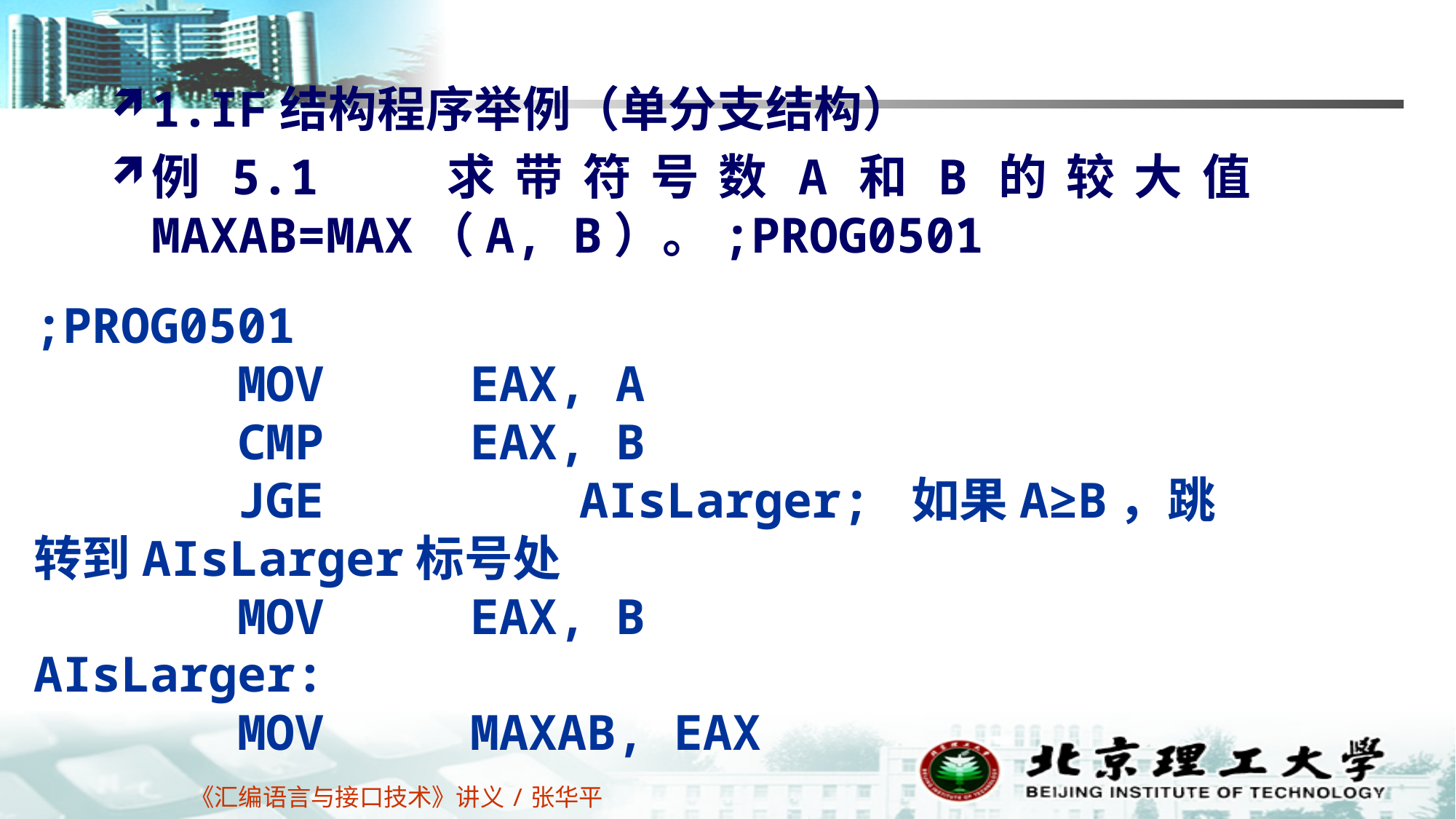

1.IF结构程序举例（单分支结构）
例5.1  求带符号数A和B的较大值MAXAB=MAX（A, B）。;PROG0501

;PROG0501
       MOV   	EAX, A
       CMP    	EAX, B
       JGE     	AIsLarger; 如果A≥B，跳转到AIsLarger标号处
       MOV   	EAX, B
AIsLarger:
       MOV    	MAXAB, EAX